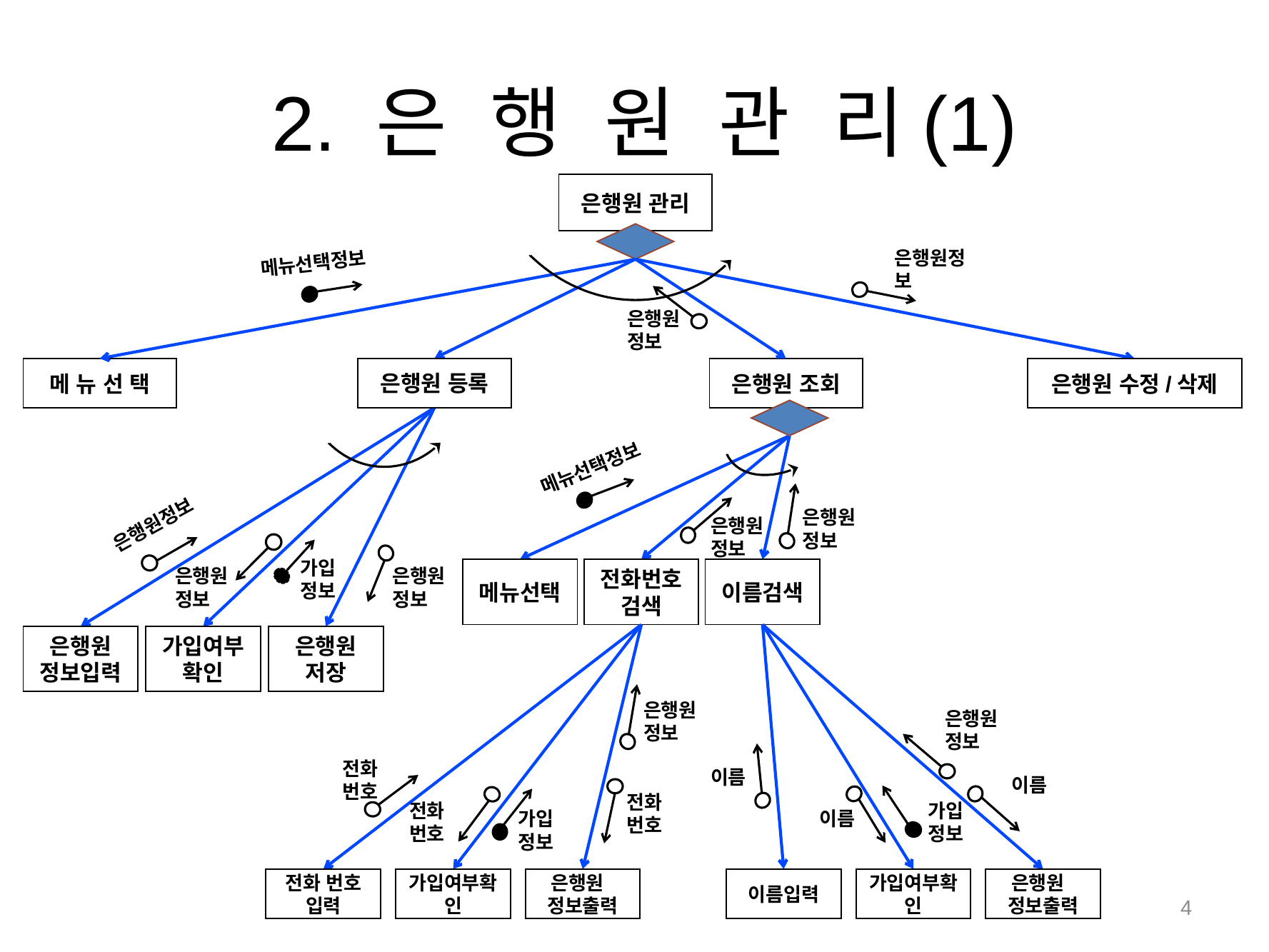

2. 은  행  원  관  리(1)
은행원 관리

은행원정보
메뉴선택정보

은행원정보

은행원 등록
메 뉴 선 택
은행원 조회
은행원 수정/삭제

메뉴선택정보

은행원정보
은행원정보
은행원정보

가입
정보
은행원
정보
은행원정보
메뉴선택
전화번호검색
이름검색
은행원 정보입력
가입여부
확인
은행원 저장

은행원정보
은행원정보

전화번호

이름
이름

전화번호

전화번호
가입
정보

가입
정보
이름
전화 번호
입력
가입여부확인
은행원   정보출력
이름입력
가입여부확인
은행원   정보출력
4